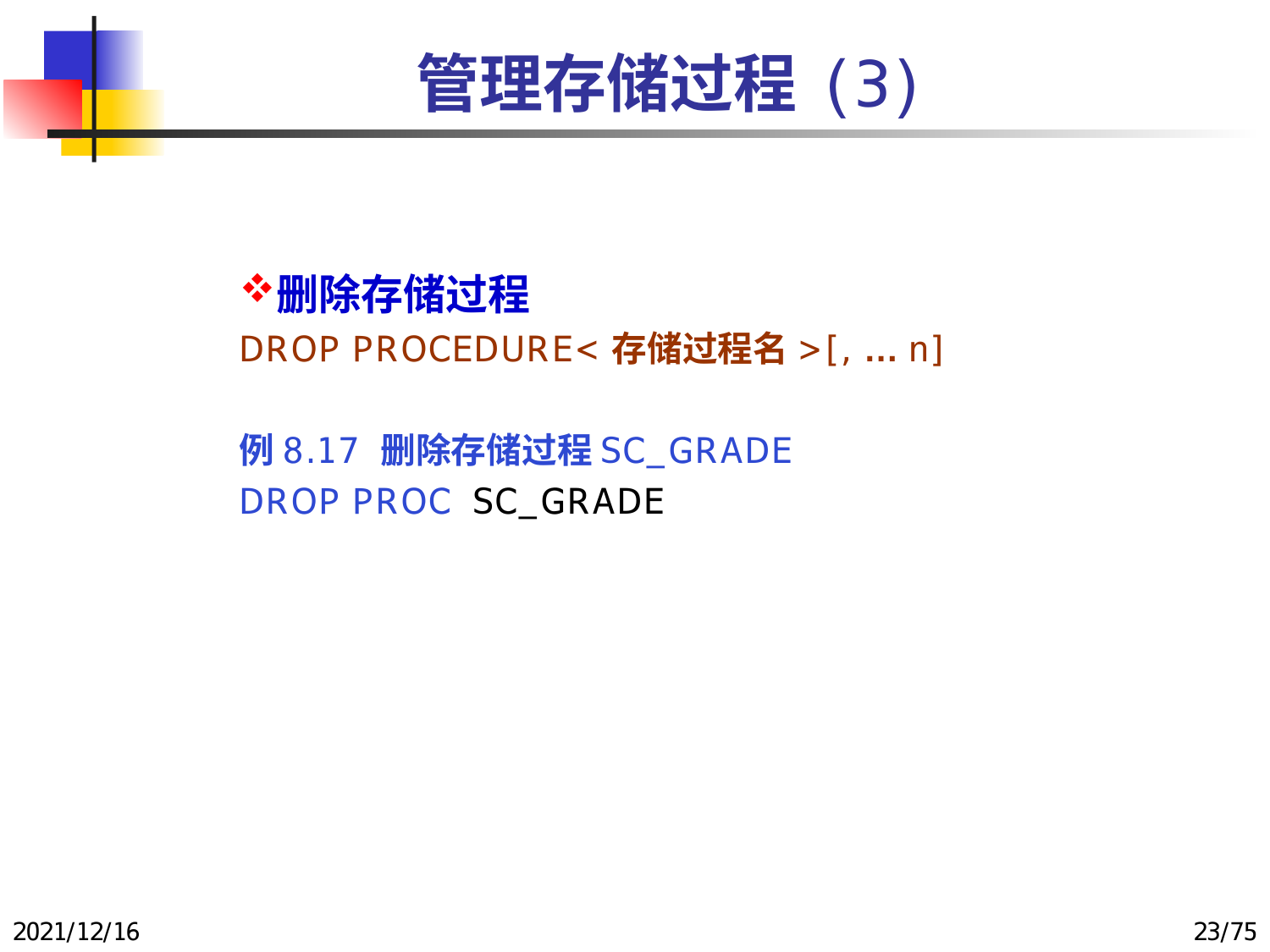

# 管理存储过程 (3)
删除存储过程
DROP PROCEDURE<存储过程名>[, … n]

例8.17 删除存储过程SC_GRADE
DROP PROC  SC_GRADE
2021/12/16
23/75